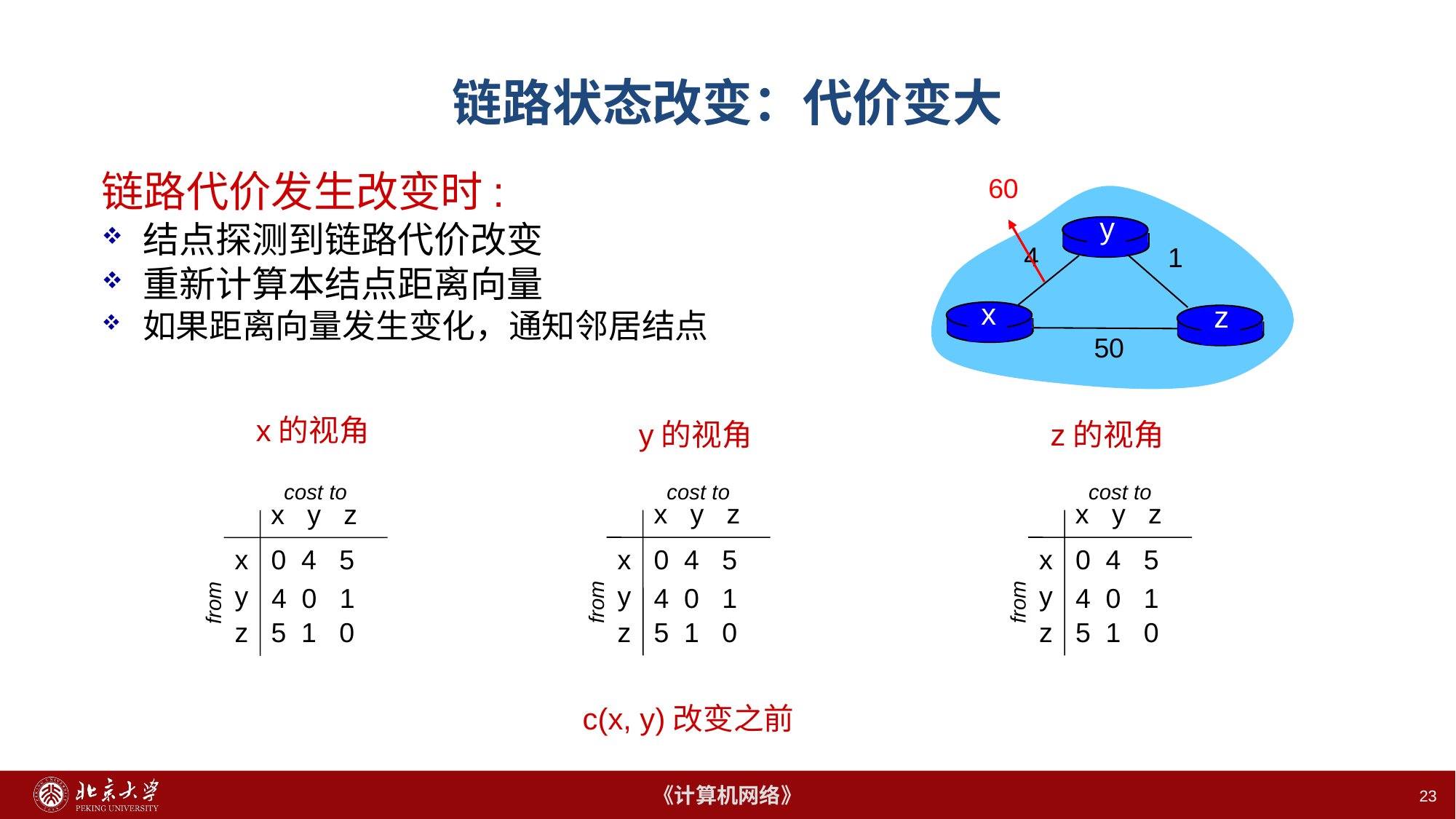

# 链路状态改变：代价变大
60

y

4
1

x

z

50

链路代价发生改变时:
结点探测到链路代价改变
重新计算本结点距离向量
如果距离向量发生变化，通知邻居结点
x的视角
z的视角
y的视角
cost to
cost to
cost to
x   y   z
x   y   z
x   y   z

x
0  4   5
x
0  4   5
x
0  4   5

y
y
y
4  0   1
4  0   1
4  0   1
from
from
from
z
5  1   0
z
5  1   0
z
5  1   0
c(x, y)改变之前
23